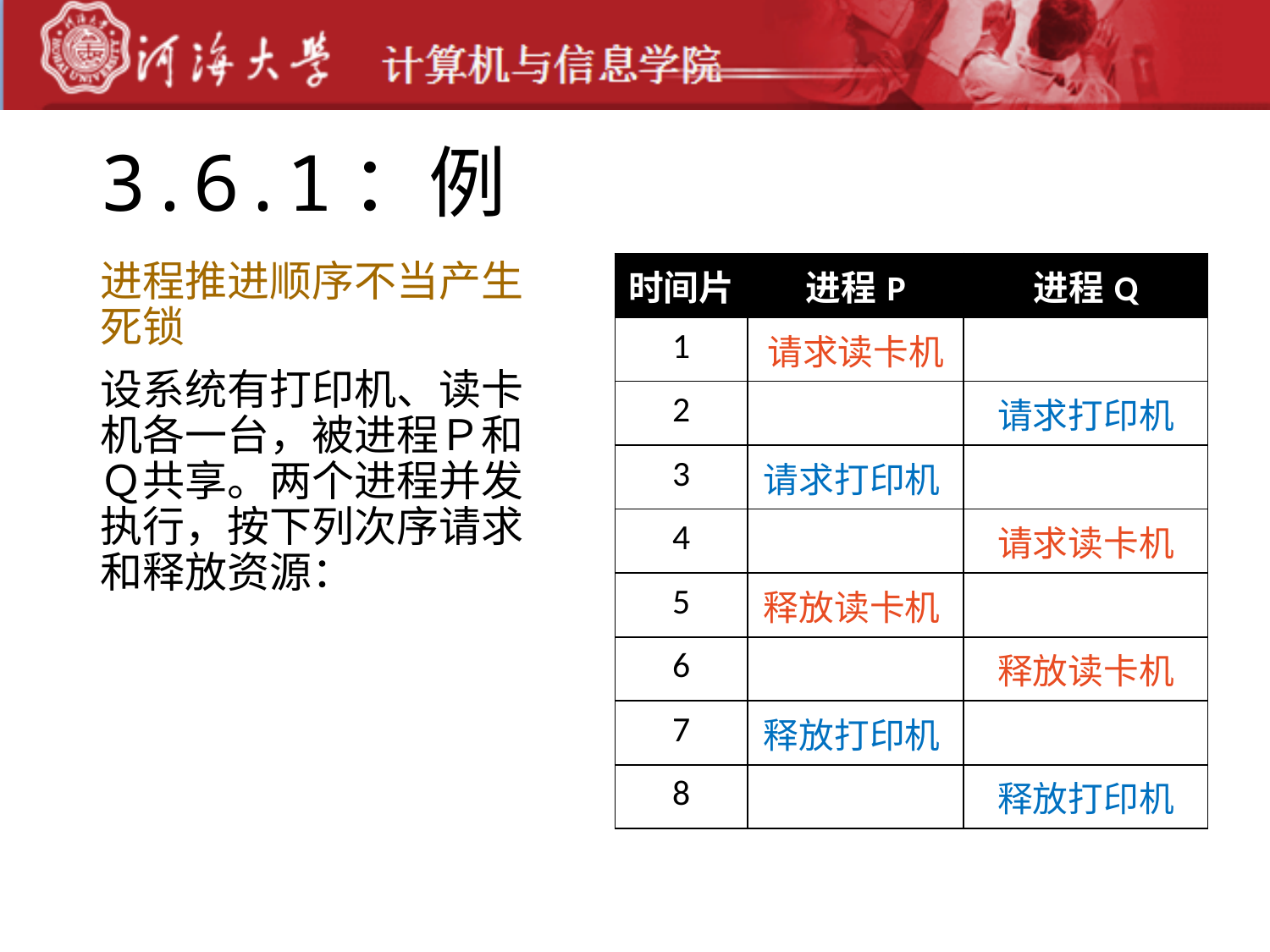

# 3.6.1：例
进程推进顺序不当产生死锁
设系统有打印机、读卡机各一台，被进程Ｐ和Ｑ共享。两个进程并发执行，按下列次序请求和释放资源：

| 时间片 | 进程P | 进程Q |
| --- | --- | --- |
| 1 | 请求读卡机 |  |
| 2 |  | 请求打印机 |
| 3 | 请求打印机 |  |
| 4 |  | 请求读卡机 |
| 5 | 释放读卡机 |  |
| 6 |  | 释放读卡机 |
| 7 | 释放打印机 |  |
| 8 |  | 释放打印机 |